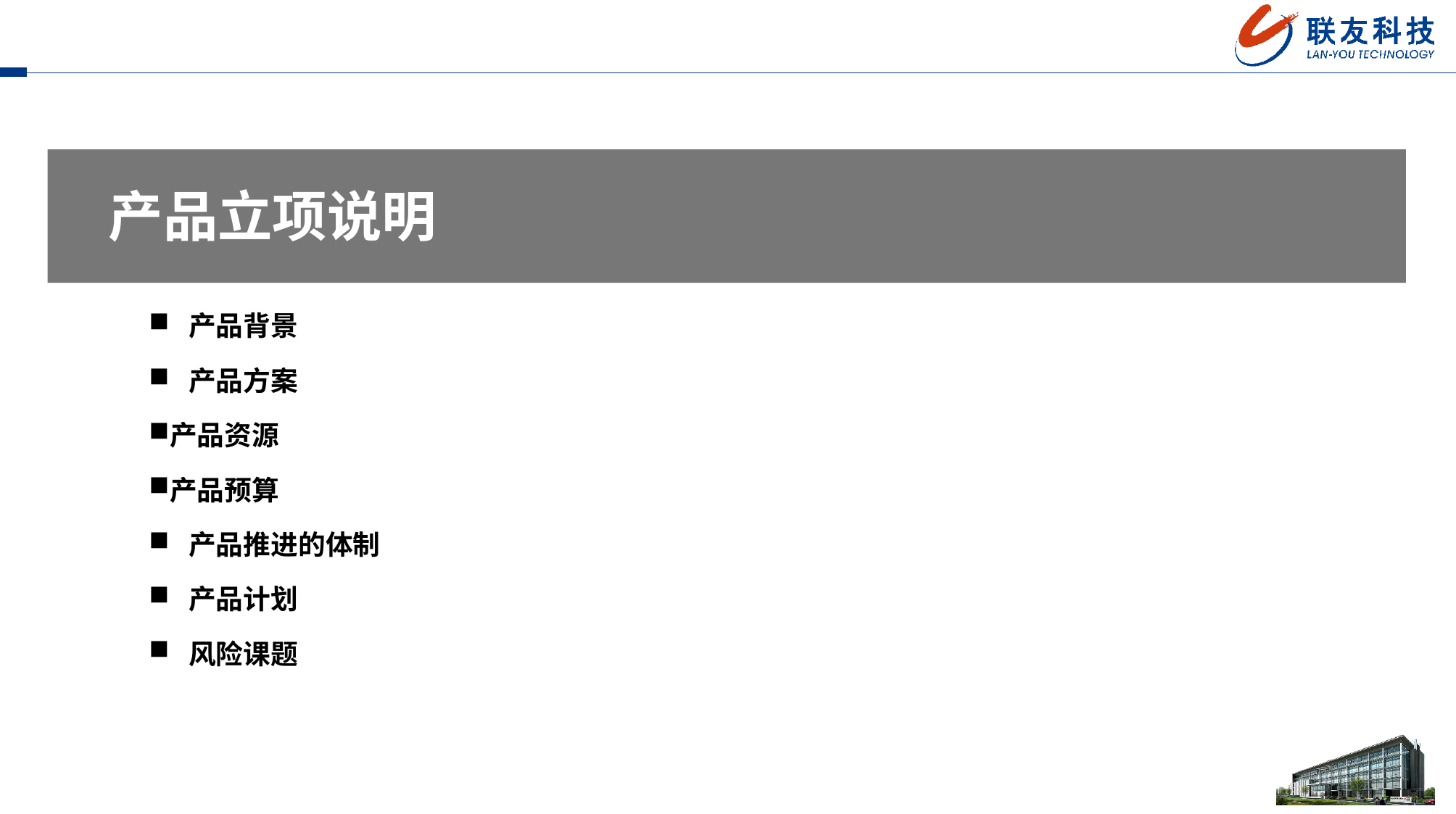

产品立项说明
  产品背景
  产品方案
产品资源
产品预算
  产品推进的体制
  产品计划
  风险课题